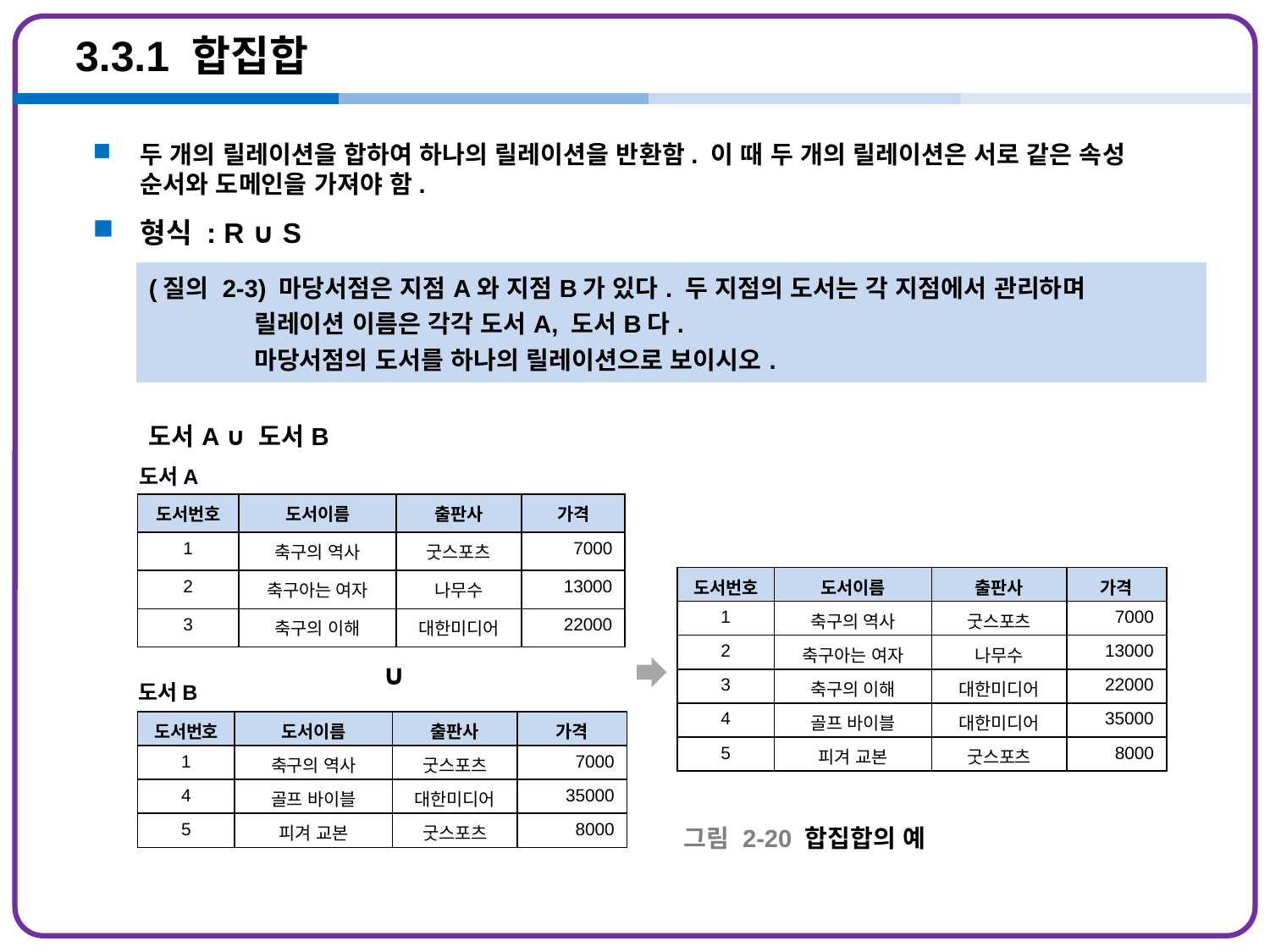

# 3.3.1 합집합
두 개의 릴레이션을 합하여 하나의 릴레이션을 반환함. 이 때 두 개의 릴레이션은 서로 같은 속성 순서와 도메인을 가져야 함.
형식 : R ∪ S
| (질의 2-3) 마당서점은 지점A와 지점B가 있다. 두 지점의 도서는 각 지점에서 관리하며 릴레이션 이름은 각각 도서A, 도서B다. 마당서점의 도서를 하나의 릴레이션으로 보이시오. |
| --- |
| 도서A ∪ 도서B |
도서A
| 도서번호 | 도서이름 | 출판사 | 가격 |
| --- | --- | --- | --- |
| 1 | 축구의 역사 | 굿스포츠 | 7000 |
| 2 | 축구아는 여자 | 나무수 | 13000 |
| 3 | 축구의 이해 | 대한미디어 | 22000 |
| 도서번호 | 도서이름 | 출판사 | 가격 |
| --- | --- | --- | --- |
| 1 | 축구의 역사 | 굿스포츠 | 7000 |
| 2 | 축구아는 여자 | 나무수 | 13000 |
| 3 | 축구의 이해 | 대한미디어 | 22000 |
| 4 | 골프 바이블 | 대한미디어 | 35000 |
| 5 | 피겨 교본 | 굿스포츠 | 8000 |
∪

도서B
| 도서번호 | 도서이름 | 출판사 | 가격 |
| --- | --- | --- | --- |
| 1 | 축구의 역사 | 굿스포츠 | 7000 |
| 4 | 골프 바이블 | 대한미디어 | 35000 |
| 5 | 피겨 교본 | 굿스포츠 | 8000 |
그림 2-20 합집합의 예